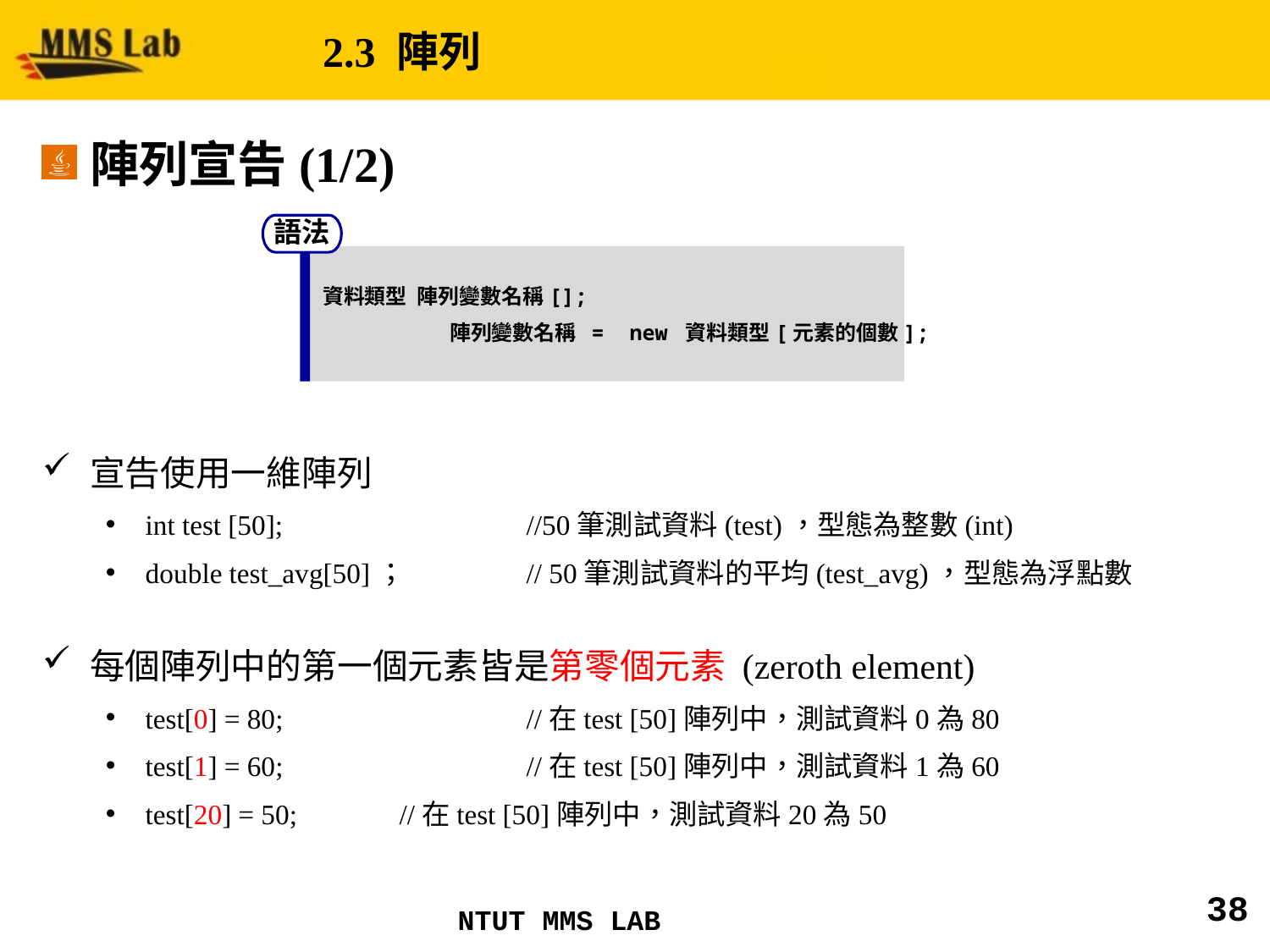

# 2.3 陣列
陣列宣告(1/2)

宣告使用一維陣列
int test [50];		//50筆測試資料(test)，型態為整數(int)
double test_avg[50]；	// 50筆測試資料的平均(test_avg)，型態為浮點數

每個陣列中的第一個元素皆是第零個元素 (zeroth element)
test[0] = 80; 		//在test [50]陣列中，測試資料0為80
test[1] = 60;	 	//在test [50]陣列中，測試資料1為60
test[20] = 50; 	//在test [50]陣列中，測試資料20為50
語法

資料類型  陣列變數名稱[];
	陣列變數名稱  =  new 資料類型[元素的個數];
38
NTUT MMS LAB